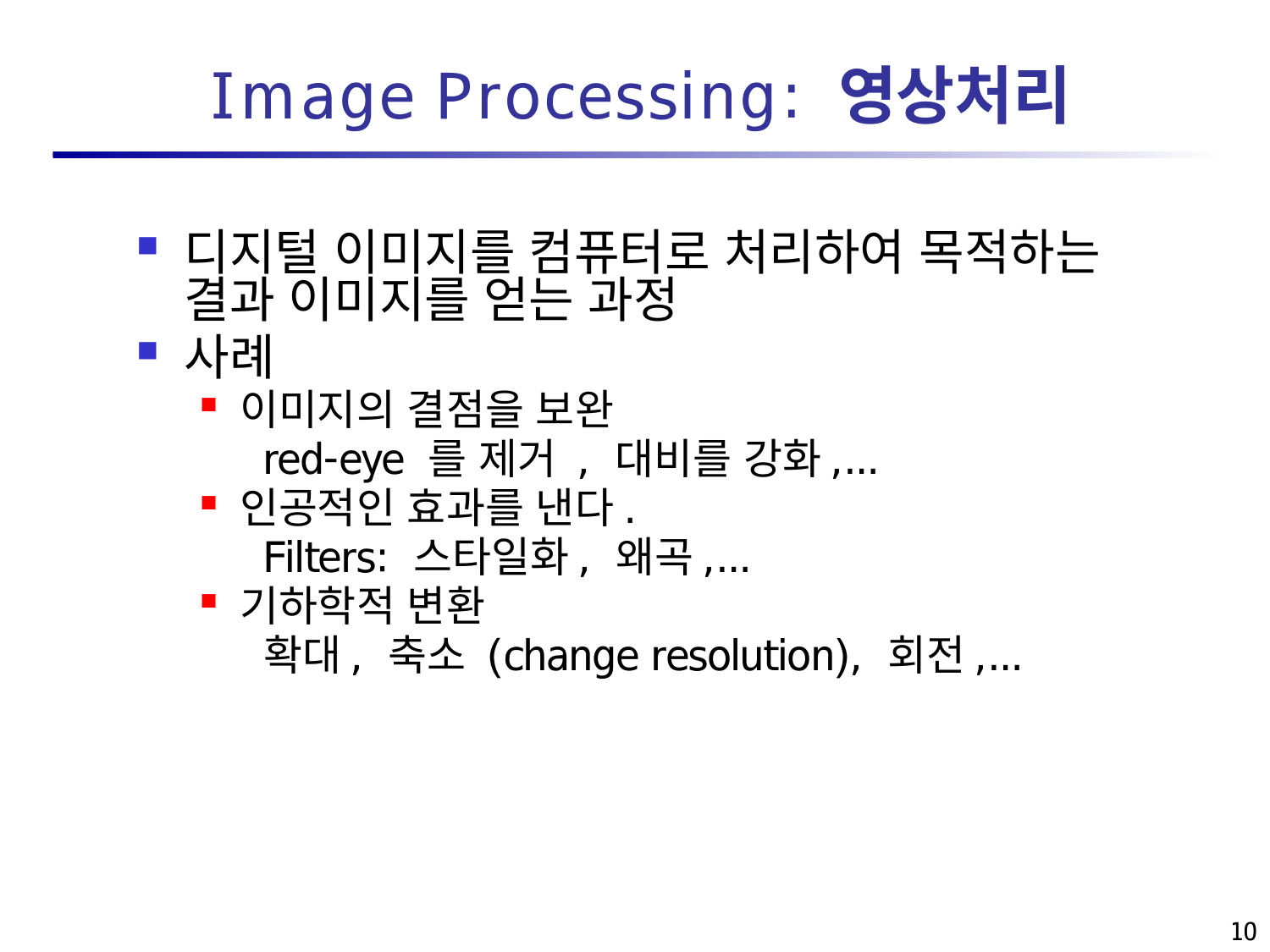

# Image Processing: 영상처리
디지털 이미지를 컴퓨터로 처리하여 목적하는 결과 이미지를 얻는 과정
사례
이미지의 결점을 보완
red-eye 를 제거 , 대비를 강화,…
인공적인 효과를 낸다.
Filters: 스타일화, 왜곡,…
기하학적 변환
확대, 축소 (change resolution), 회전,…
10